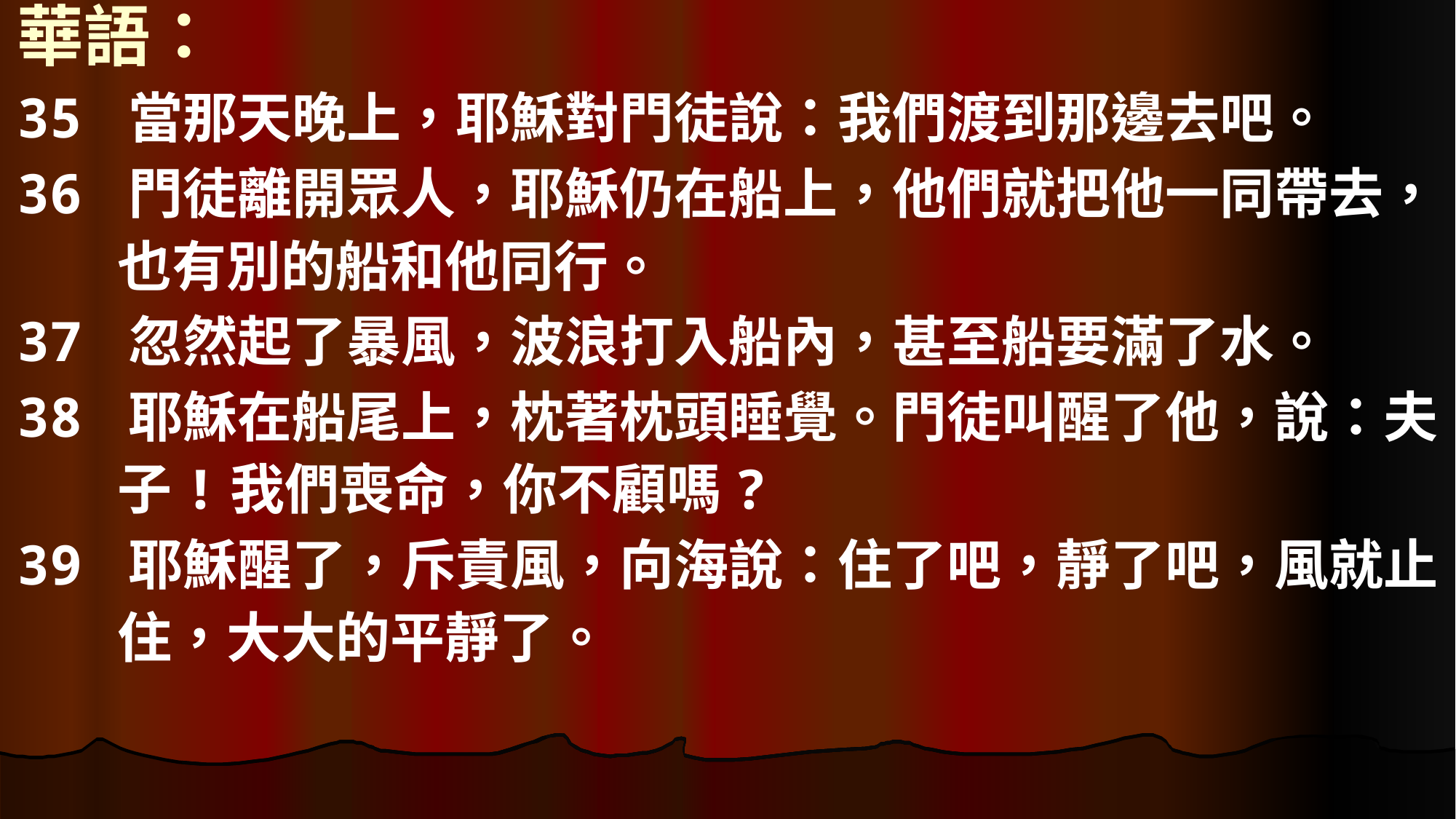

華語：
35 當那天晚上，耶穌對門徒說：我們渡到那邊去吧。
36 門徒離開眾人，耶穌仍在船上，他們就把他一同帶去，
也有別的船和他同行。
37 忽然起了暴風，波浪打入船內，甚至船要滿了水。
38 耶穌在船尾上，枕著枕頭睡覺。門徒叫醒了他，說：夫
子!我們喪命，你不顧嗎?
39 耶穌醒了，斥責風，向海說：住了吧，靜了吧，風就止
住，大大的平靜了。